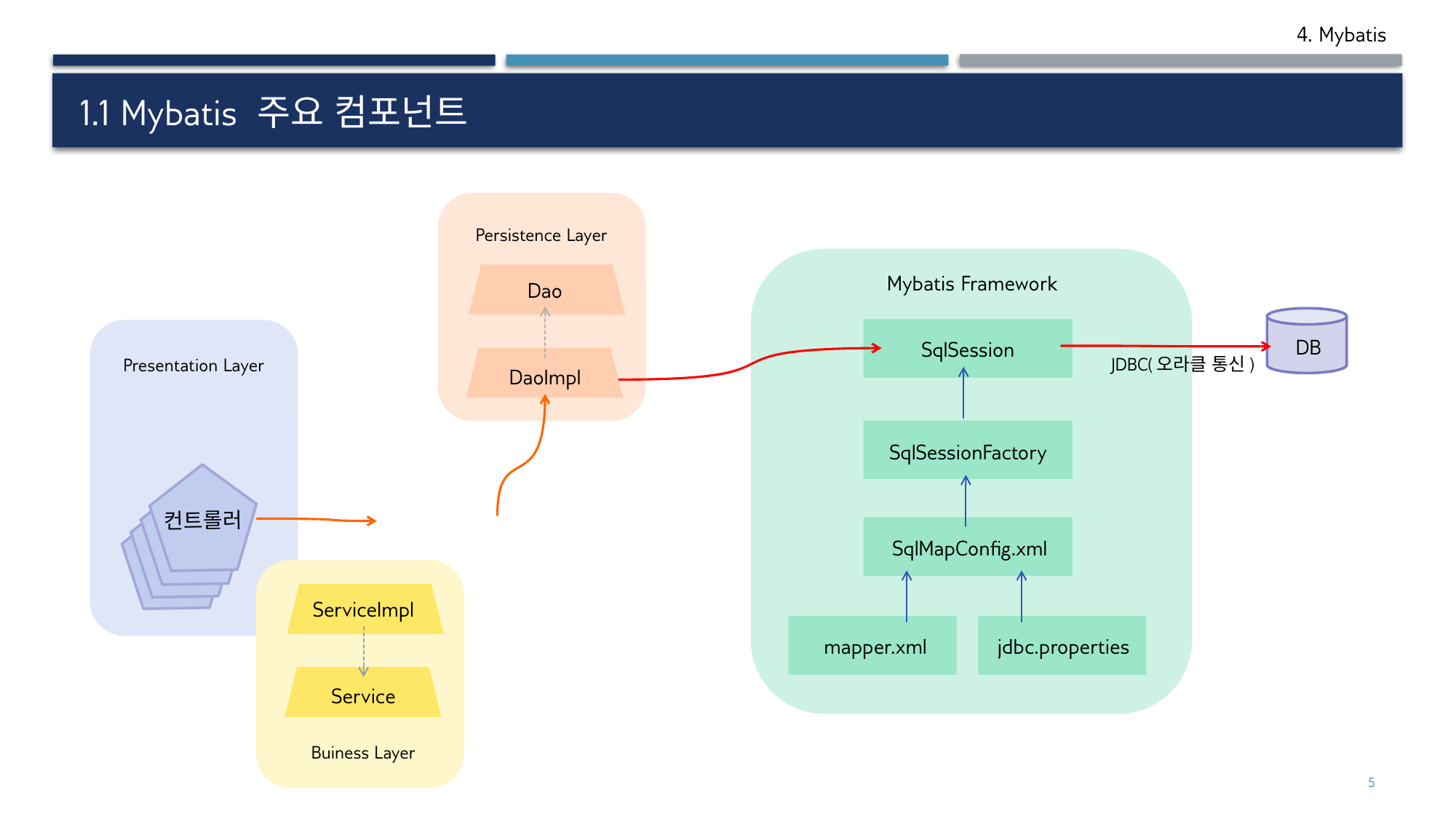

# 1.1 Mybatis 주요 컴포넌트

Persistence Layer

Dao

DaoImpl

Mybatis Framework

DB

SqlSession

Presentation Layer

컨트롤러

JDBC(오라클 통신)

SqlSessionFactory

SqlMapConfig.xml

Buiness Layer

ServiceImpl

Service

mapper.xml

jdbc.properties
5